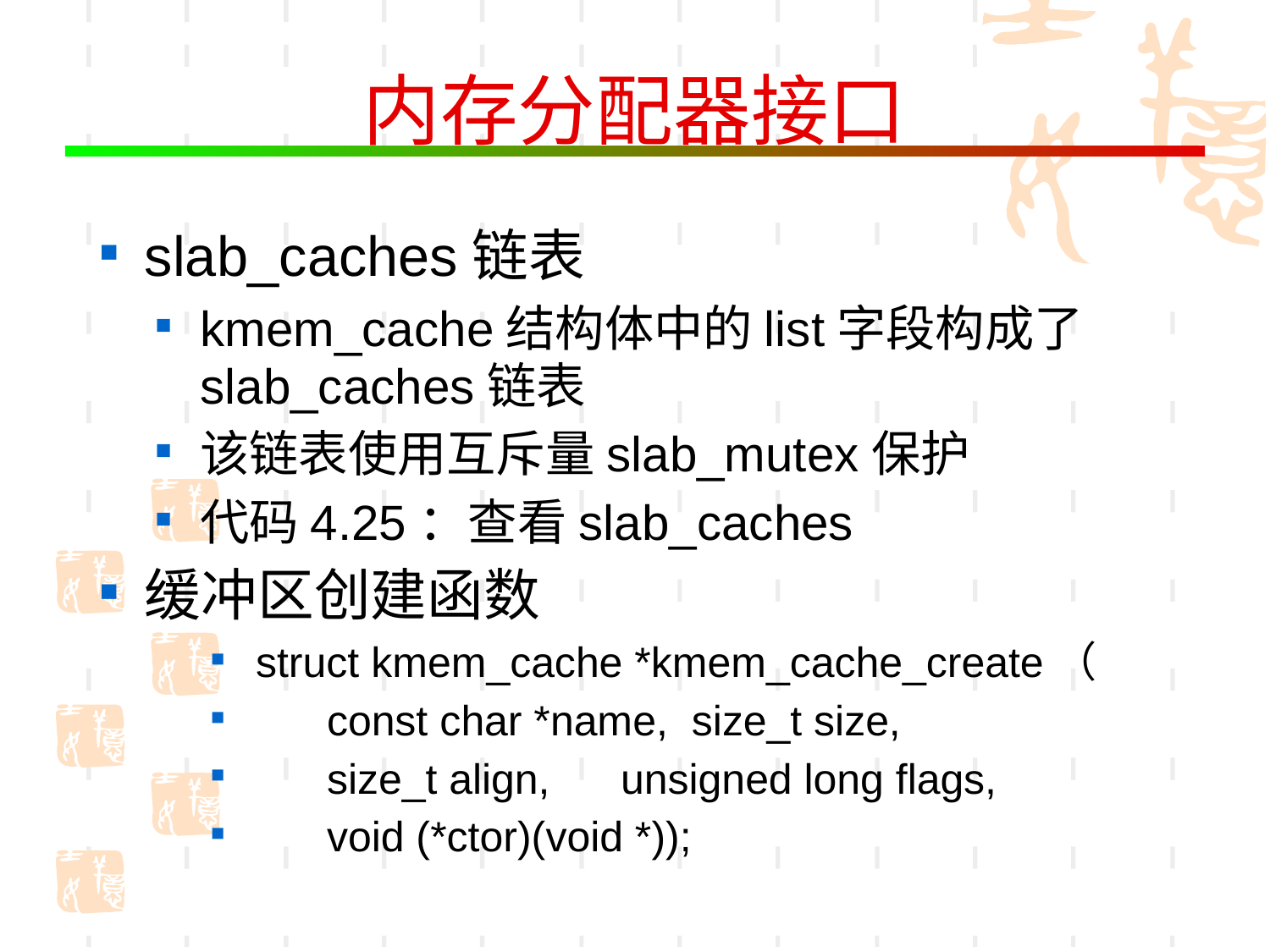

# 内存分配器接口
slab_caches链表
kmem_cache结构体中的list字段构成了slab_caches链表
该链表使用互斥量slab_mutex保护
代码4.25：查看slab_caches
缓冲区创建函数
struct kmem_cache *kmem_cache_create（
      const char *name,  size_t size,
      size_t align,      unsigned long flags,
      void (*ctor)(void *));